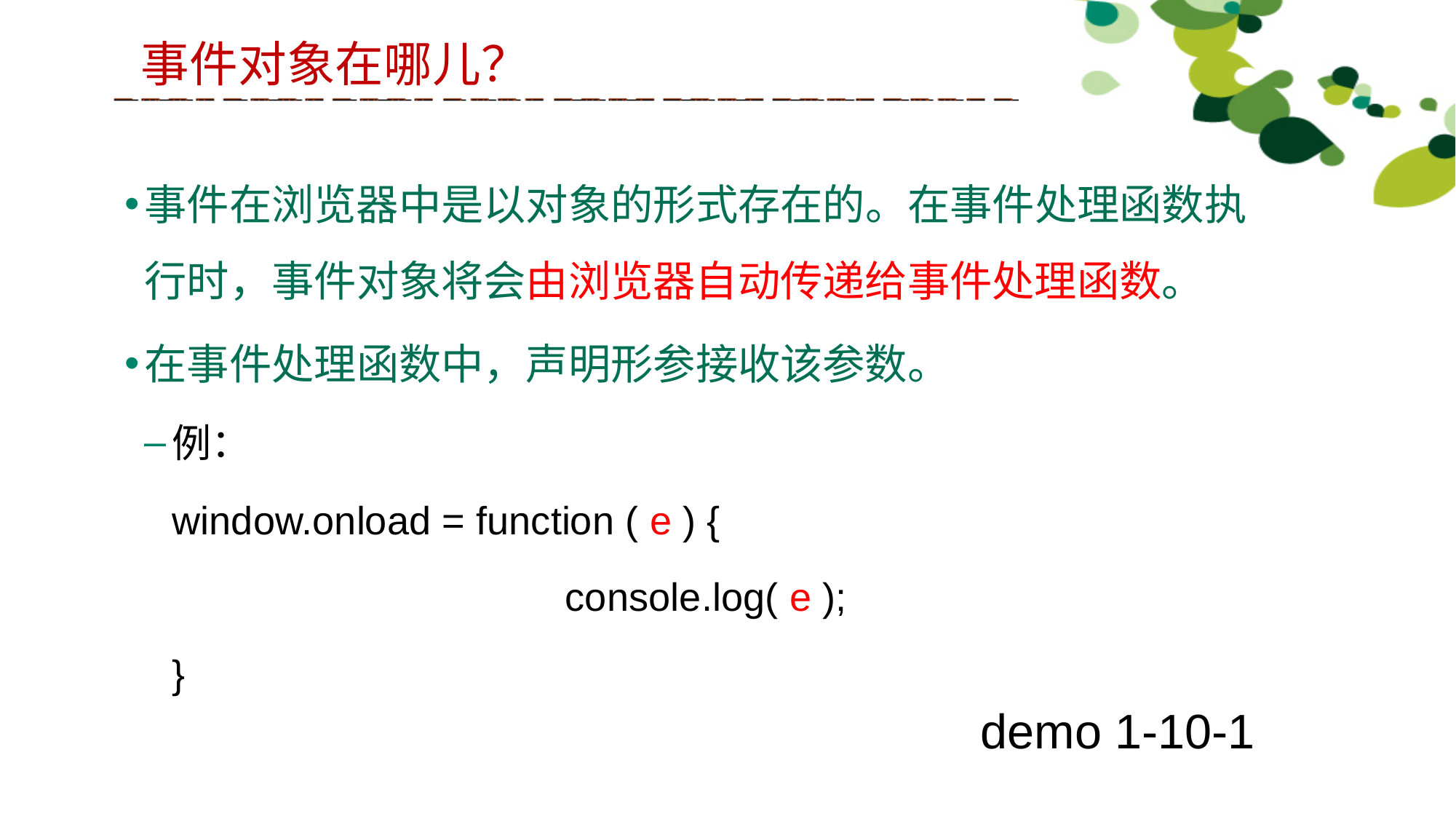

事件对象在哪儿？
事件在浏览器中是以对象的形式存在的。在事件处理函数执行时，事件对象将会由浏览器自动传递给事件处理函数。
在事件处理函数中，声明形参接收该参数。
例：
window.onload = function ( e ) {
				      console.log( e );
}
demo 1-10-1